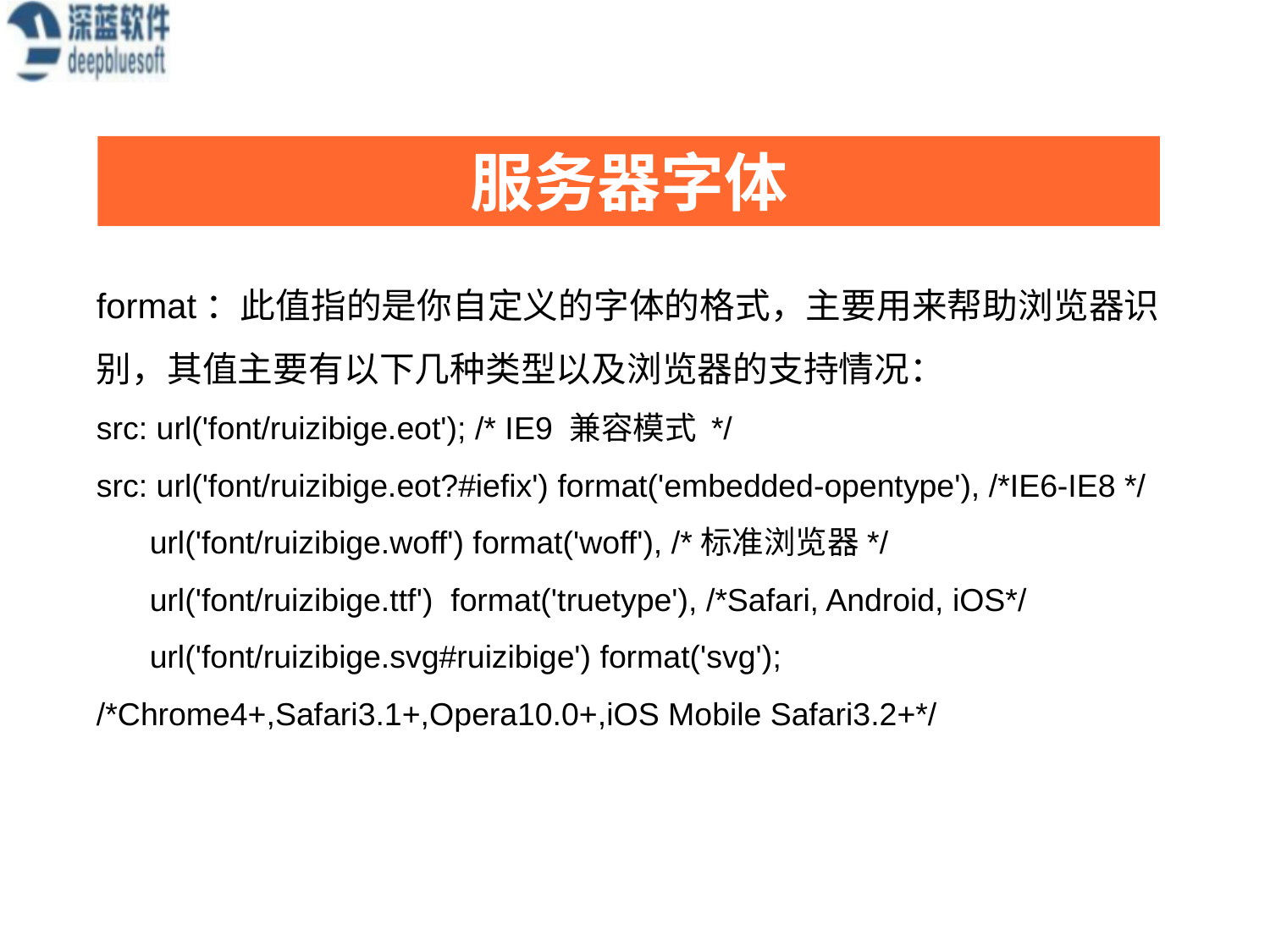

服务器字体

format：此值指的是你自定义的字体的格式，主要用来帮助浏览器识别，其值主要有以下几种类型以及浏览器的支持情况：
src: url('font/ruizibige.eot'); /* IE9 兼容模式 */
src: url('font/ruizibige.eot?#iefix') format('embedded-opentype'), /*IE6-IE8 */
      url('font/ruizibige.woff') format('woff'), /*标准浏览器*/
      url('font/ruizibige.ttf')  format('truetype'), /*Safari, Android, iOS*/
      url('font/ruizibige.svg#ruizibige') format('svg'); /*Chrome4+,Safari3.1+,Opera10.0+,iOS Mobile Safari3.2+*/